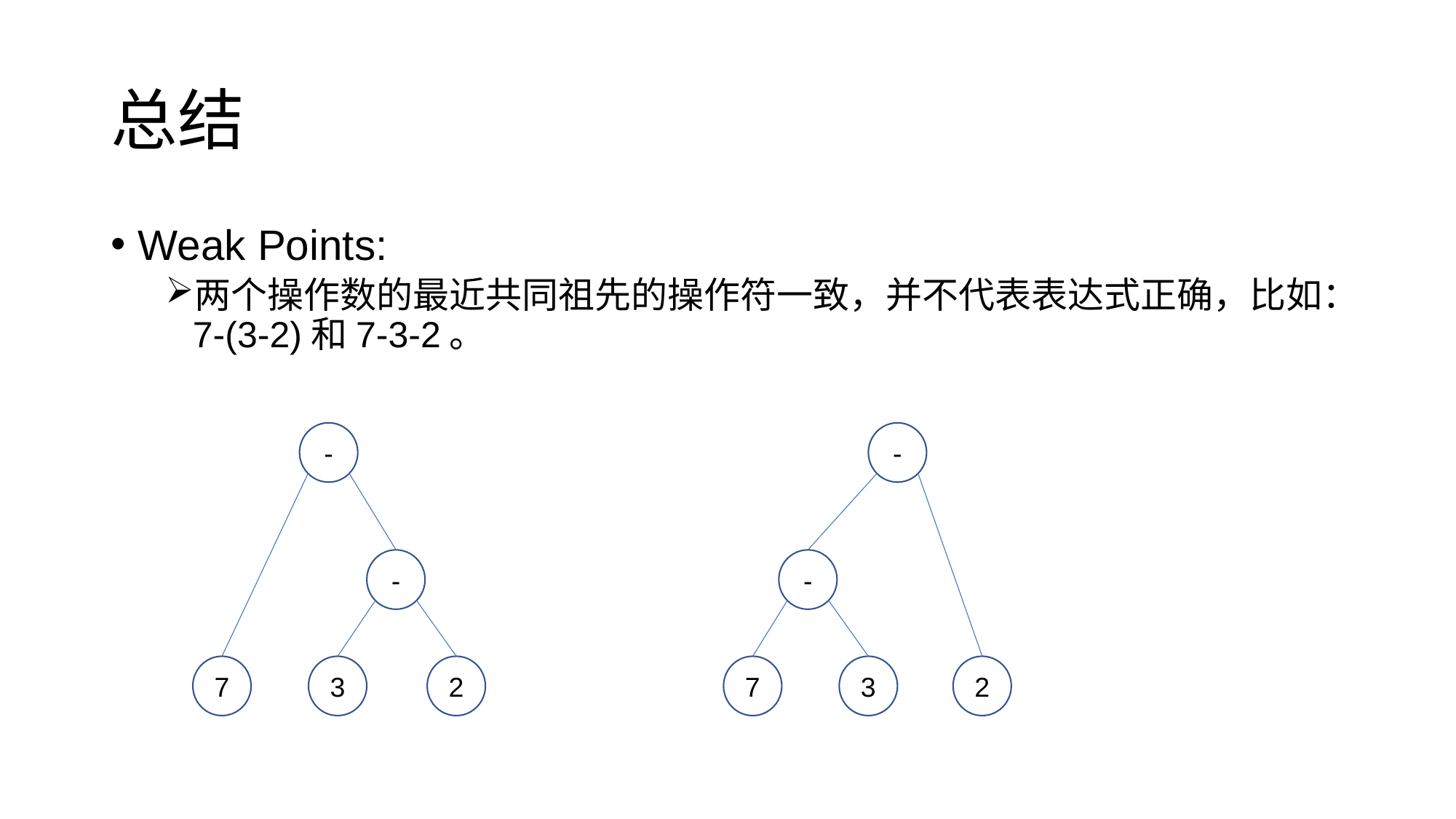

# 总结
Weak Points:
两个操作数的最近共同祖先的操作符一致，并不代表表达式正确，比如：7-(3-2)和7-3-2。

-
-
-
-
2
7
2
7
3
3